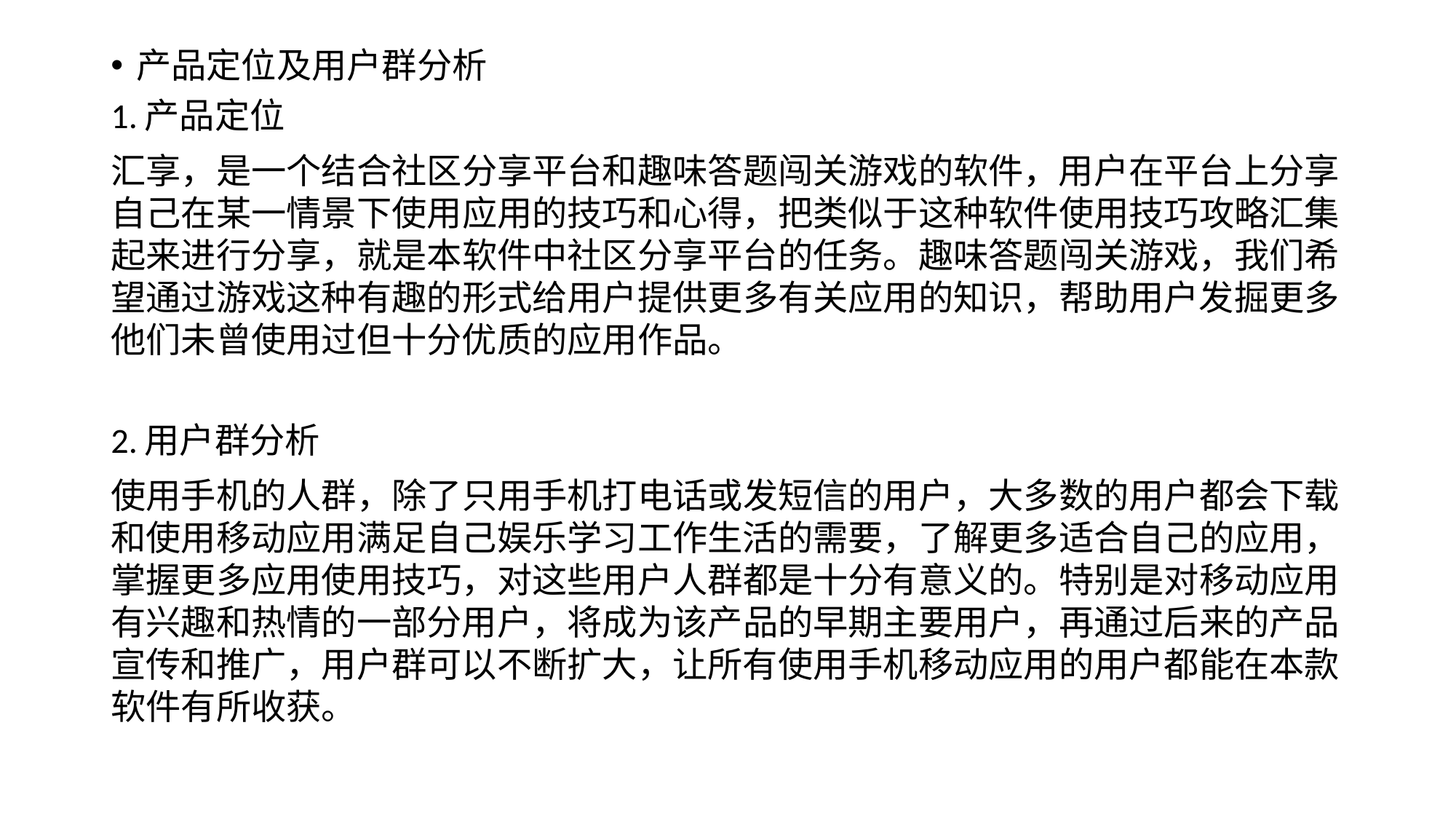

产品定位及用户群分析
1.产品定位
汇享，是一个结合社区分享平台和趣味答题闯关游戏的软件，用户在平台上分享自己在某一情景下使用应用的技巧和心得，把类似于这种软件使用技巧攻略汇集起来进行分享，就是本软件中社区分享平台的任务。趣味答题闯关游戏，我们希望通过游戏这种有趣的形式给用户提供更多有关应用的知识，帮助用户发掘更多他们未曾使用过但十分优质的应用作品。

2.用户群分析
使用手机的人群，除了只用手机打电话或发短信的用户，大多数的用户都会下载和使用移动应用满足自己娱乐学习工作生活的需要，了解更多适合自己的应用，掌握更多应用使用技巧，对这些用户人群都是十分有意义的。特别是对移动应用有兴趣和热情的一部分用户，将成为该产品的早期主要用户，再通过后来的产品宣传和推广，用户群可以不断扩大，让所有使用手机移动应用的用户都能在本款软件有所收获。